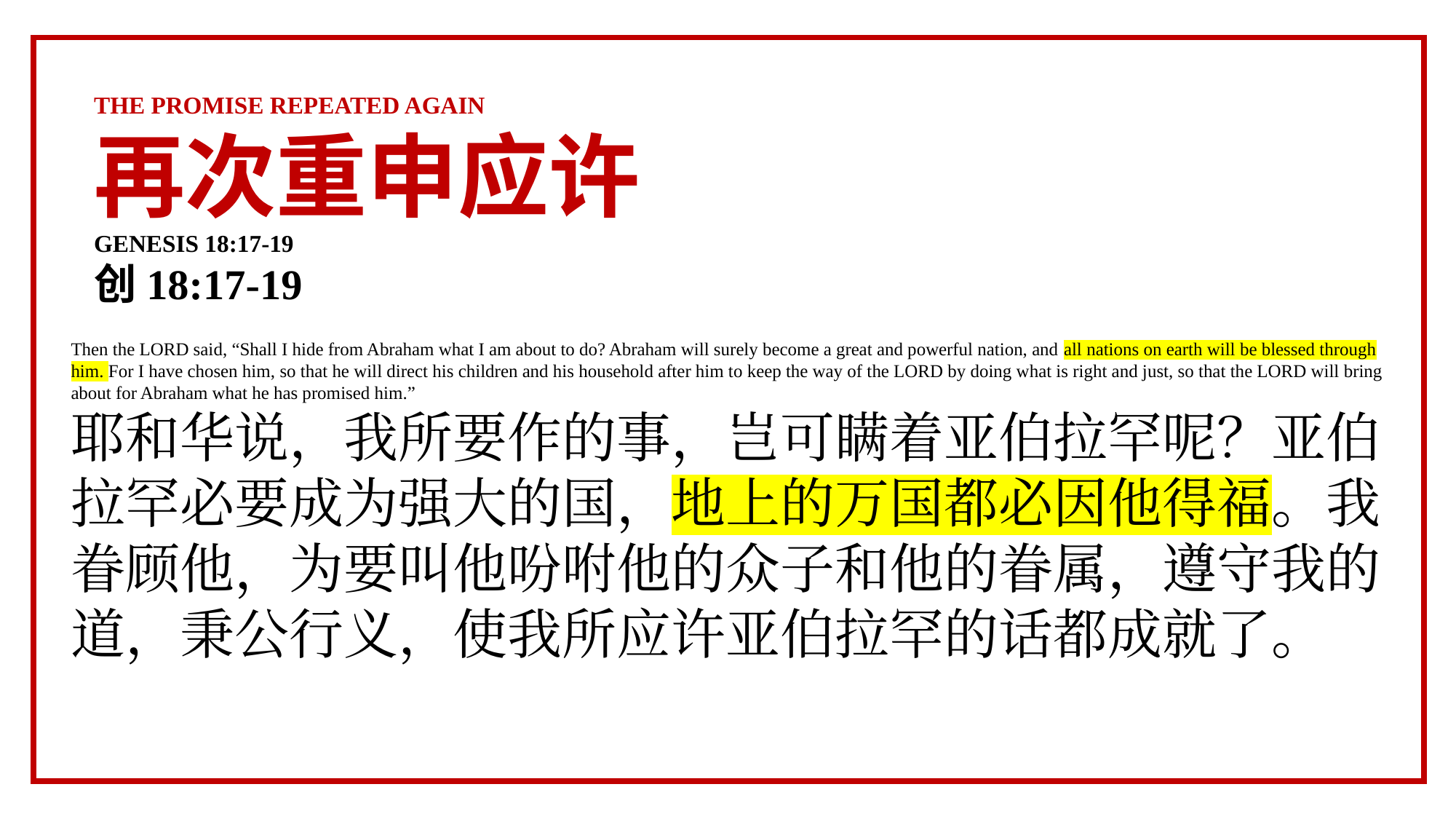

THE PROMISE REPEATED AGAIN
再次重申应许
GENESIS 18:17-19
创18:17-19
Then the LORD said, “Shall I hide from Abraham what I am about to do? Abraham will surely become a great and powerful nation, and all nations on earth will be blessed through him. For I have chosen him, so that he will direct his children and his household after him to keep the way of the LORD by doing what is right and just, so that the LORD will bring about for Abraham what he has promised him.”
耶和华说，我所要作的事，岂可瞒着亚伯拉罕呢？亚伯拉罕必要成为强大的国，地上的万国都必因他得福。我眷顾他，为要叫他吩咐他的众子和他的眷属，遵守我的道，秉公行义，使我所应许亚伯拉罕的话都成就了。